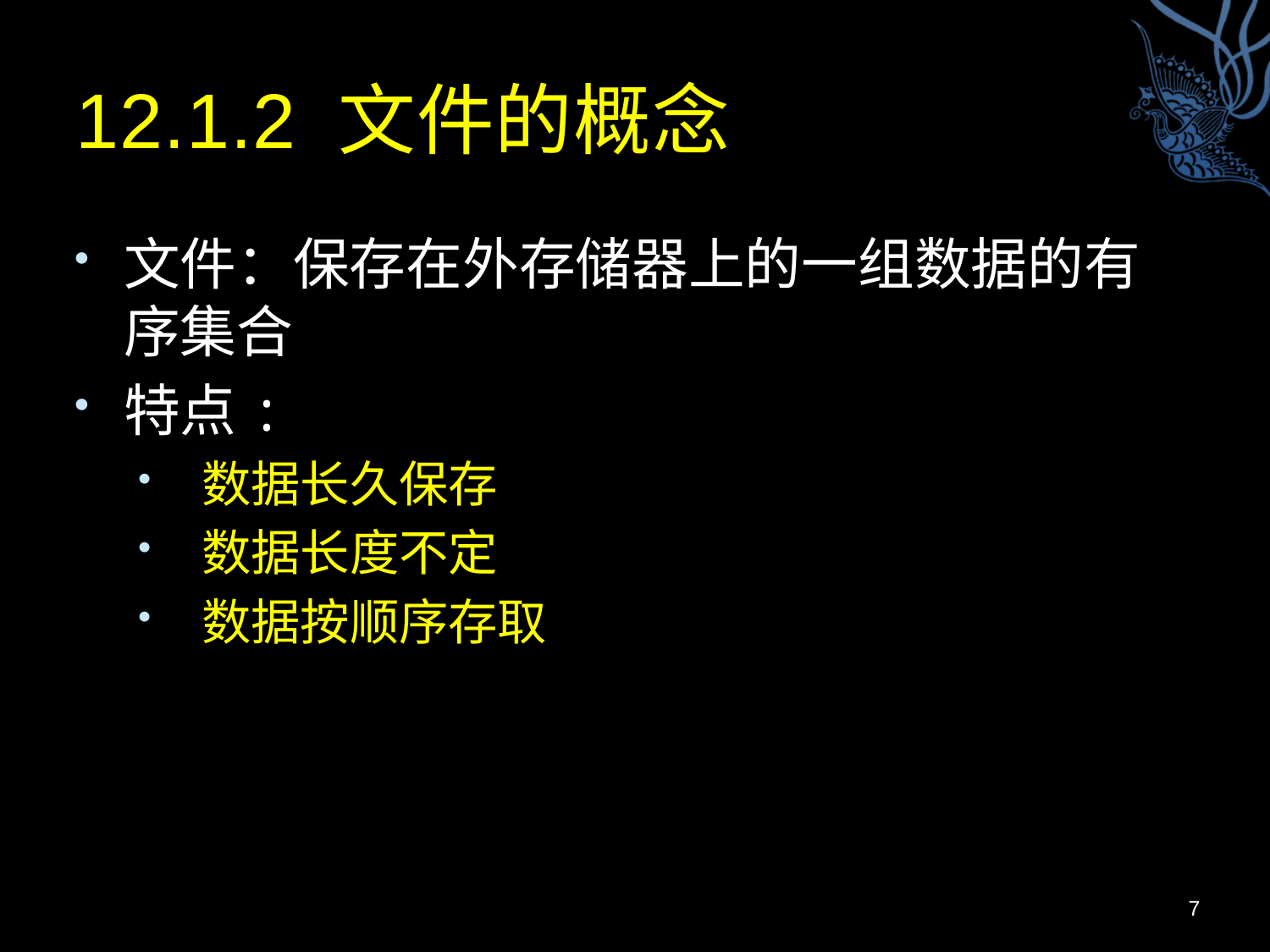

# 12.1.2 文件的概念
文件：保存在外存储器上的一组数据的有序集合
特点:
 数据长久保存
 数据长度不定
 数据按顺序存取
7